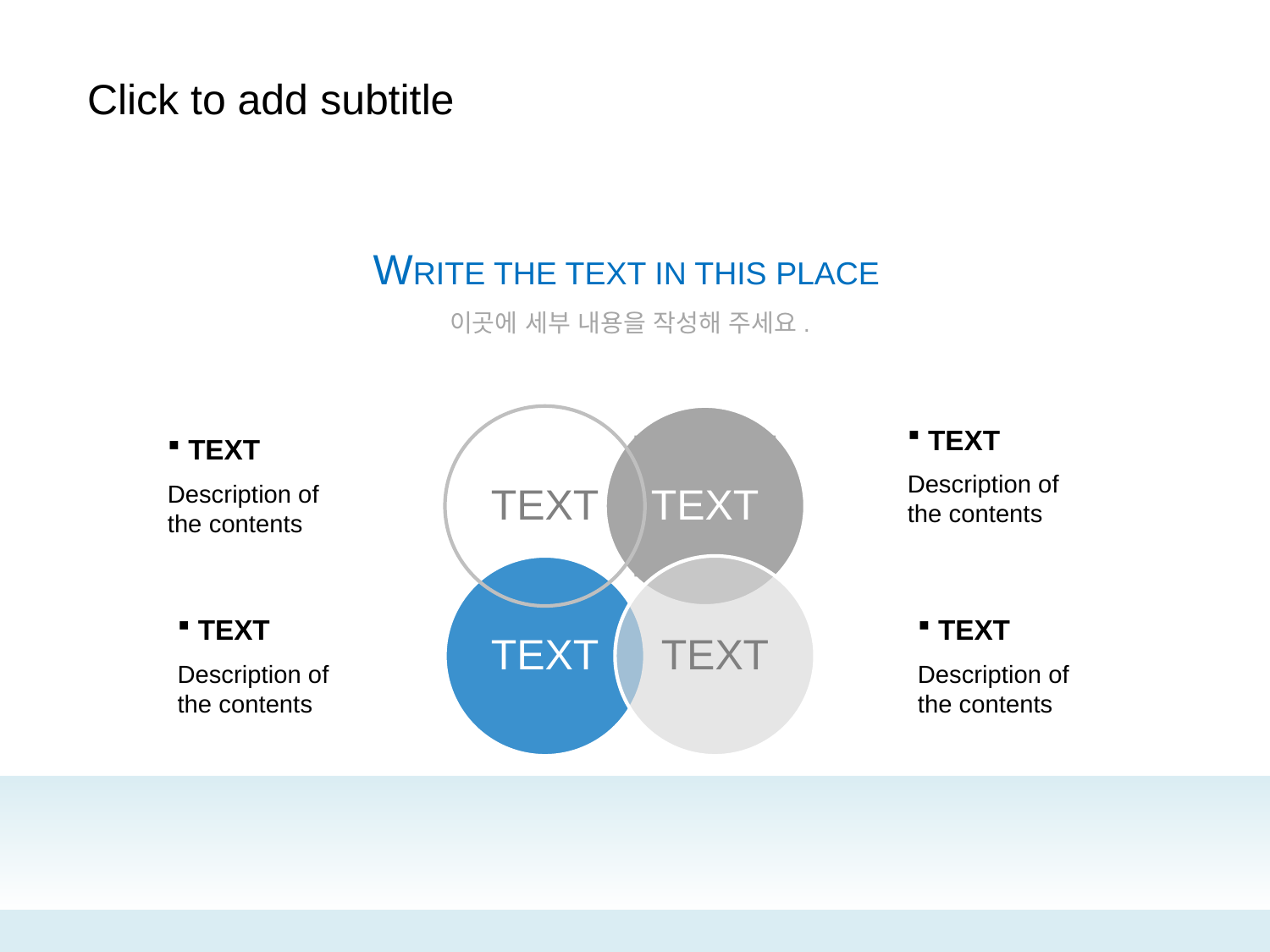

Click to add subtitle
WRITE THE TEXT IN THIS PLACE
이곳에 세부 내용을 작성해 주세요.

TEXT

TEXT
 TEXT
Description of   the contents
 TEXT
Description of   the contents

TEXT

TEXT
 TEXT
Description of   the contents
 TEXT
Description of   the contents